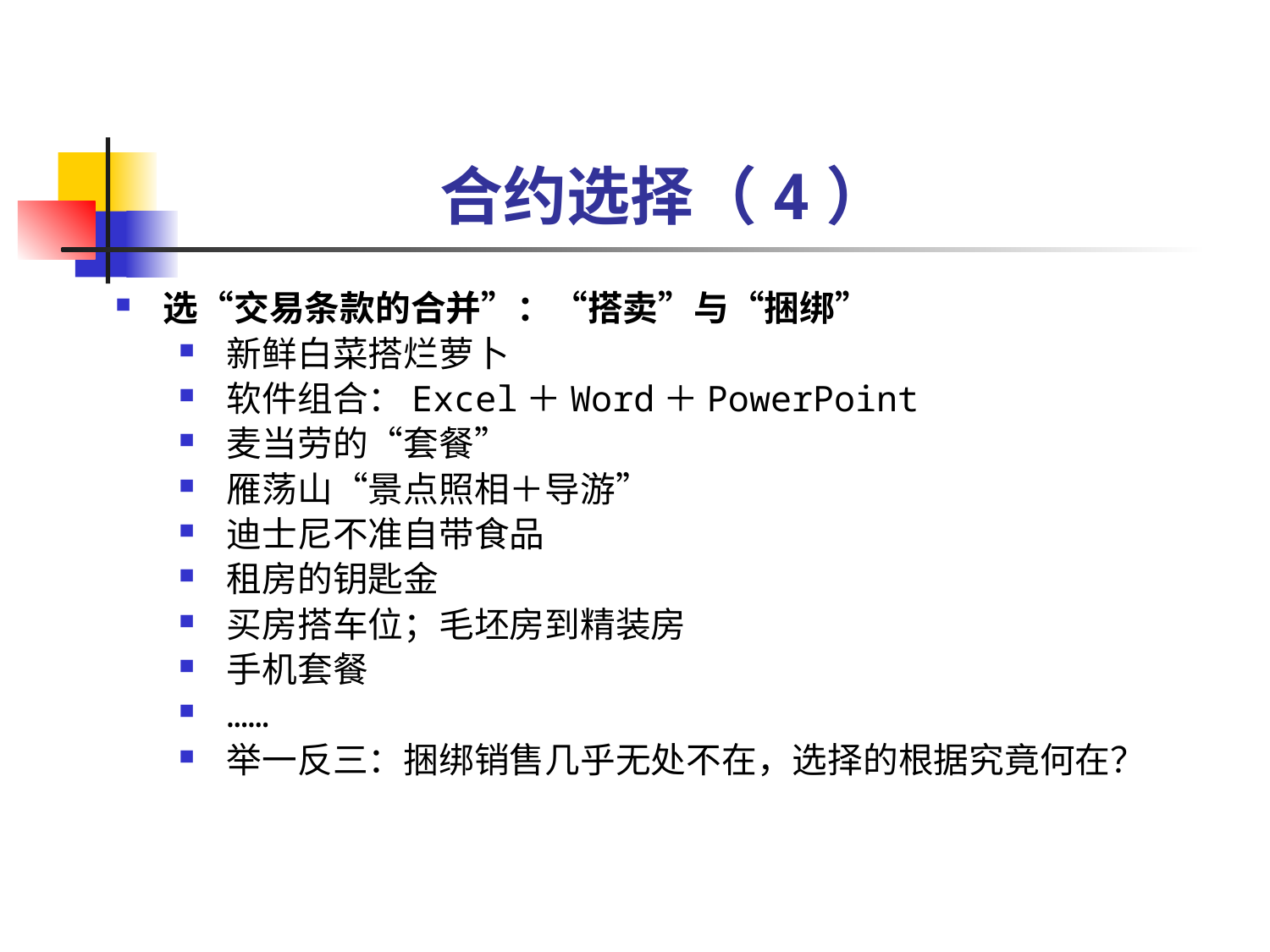

合约选择（4）
选“交易条款的合并”：“搭卖”与“捆绑”
新鲜白菜搭烂萝卜
软件组合：Excel＋Word＋PowerPoint
麦当劳的“套餐”
雁荡山“景点照相＋导游”
迪士尼不准自带食品
租房的钥匙金
买房搭车位；毛坯房到精装房
手机套餐
……
举一反三：捆绑销售几乎无处不在，选择的根据究竟何在？